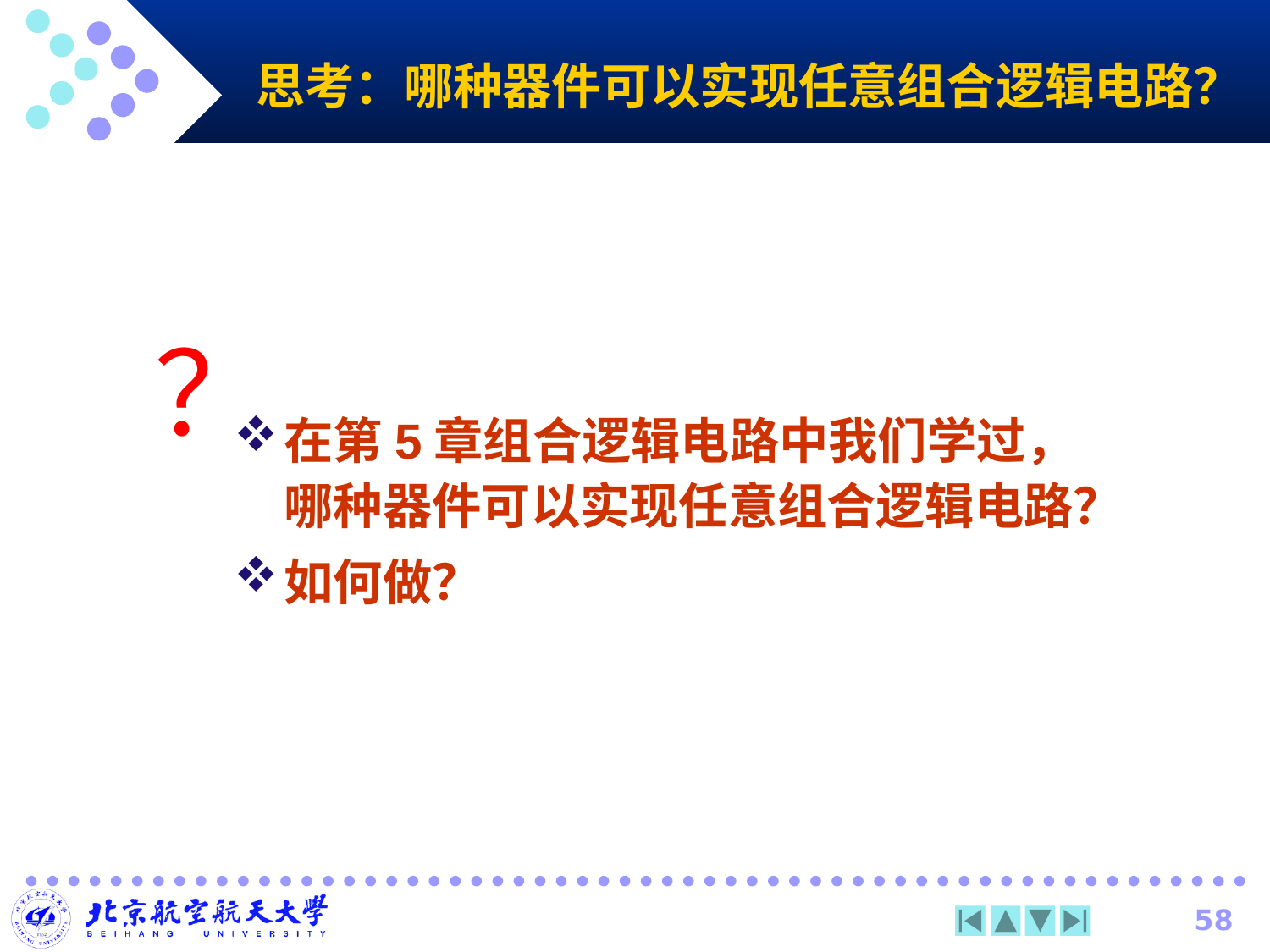

# 思考：哪种器件可以实现任意组合逻辑电路？

？
在第5章组合逻辑电路中我们学过，哪种器件可以实现任意组合逻辑电路？
如何做？
58